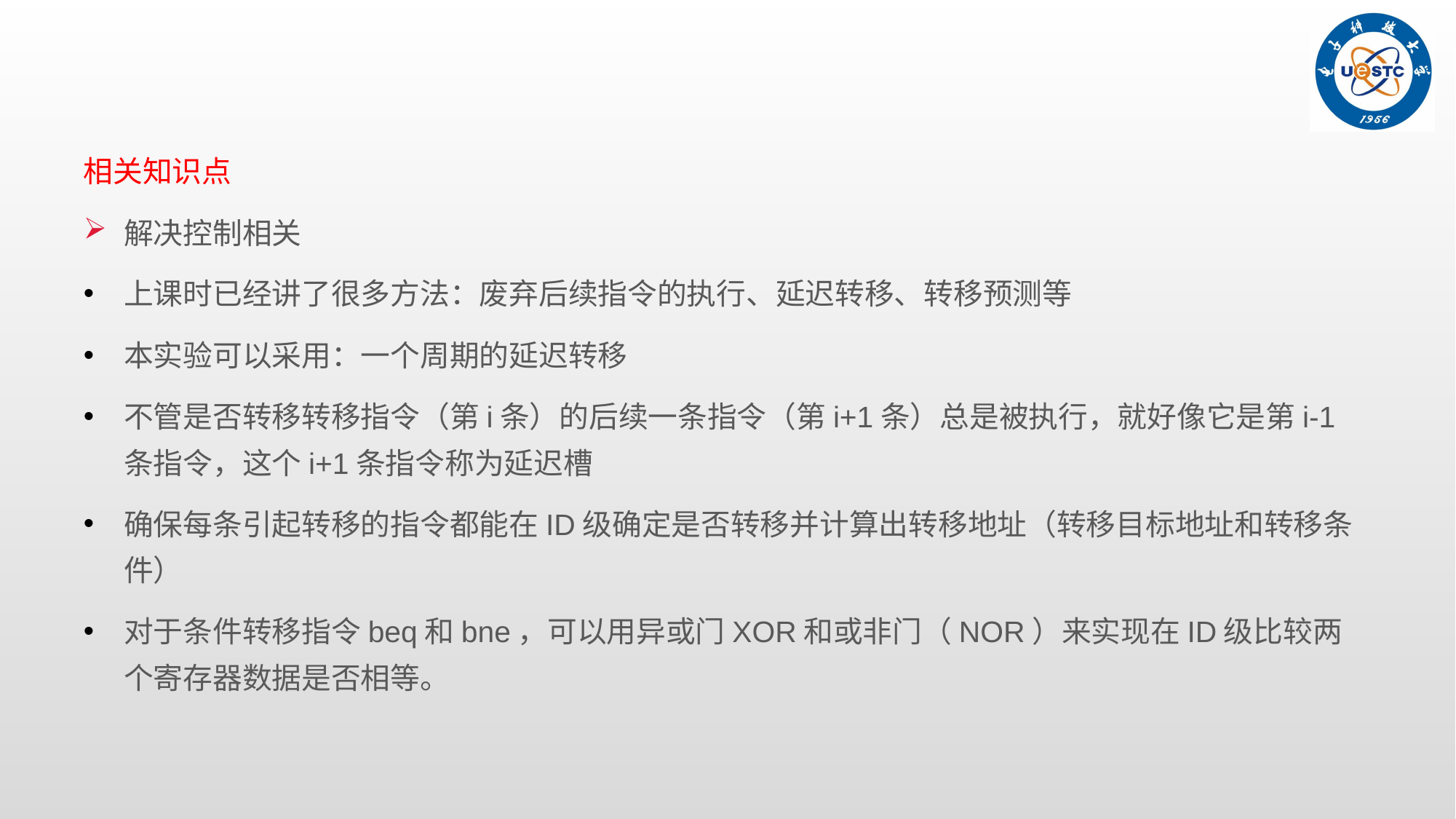

相关知识点
解决控制相关
上课时已经讲了很多方法：废弃后续指令的执行、延迟转移、转移预测等
本实验可以采用：一个周期的延迟转移
不管是否转移转移指令（第i条）的后续一条指令（第i+1条）总是被执行，就好像它是第i-1条指令，这个i+1条指令称为延迟槽
确保每条引起转移的指令都能在ID级确定是否转移并计算出转移地址（转移目标地址和转移条件）
对于条件转移指令beq和bne，可以用异或门XOR和或非门（NOR）来实现在ID级比较两个寄存器数据是否相等。